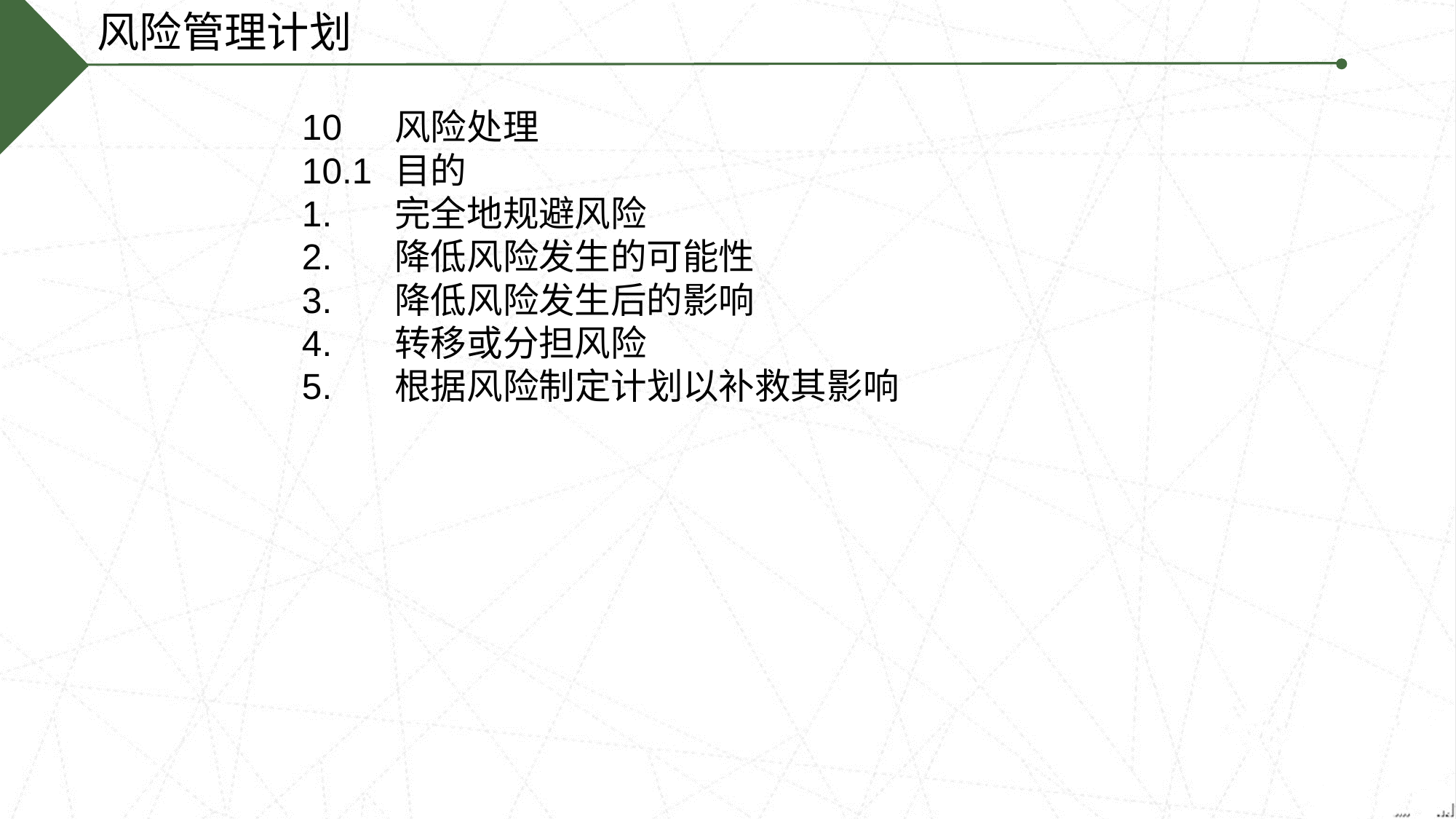

风险管理计划

10	风险处理
10.1	目的
1.	完全地规避风险
2.	降低风险发生的可能性
3.	降低风险发生后的影响
4.	转移或分担风险
5.	根据风险制定计划以补救其影响